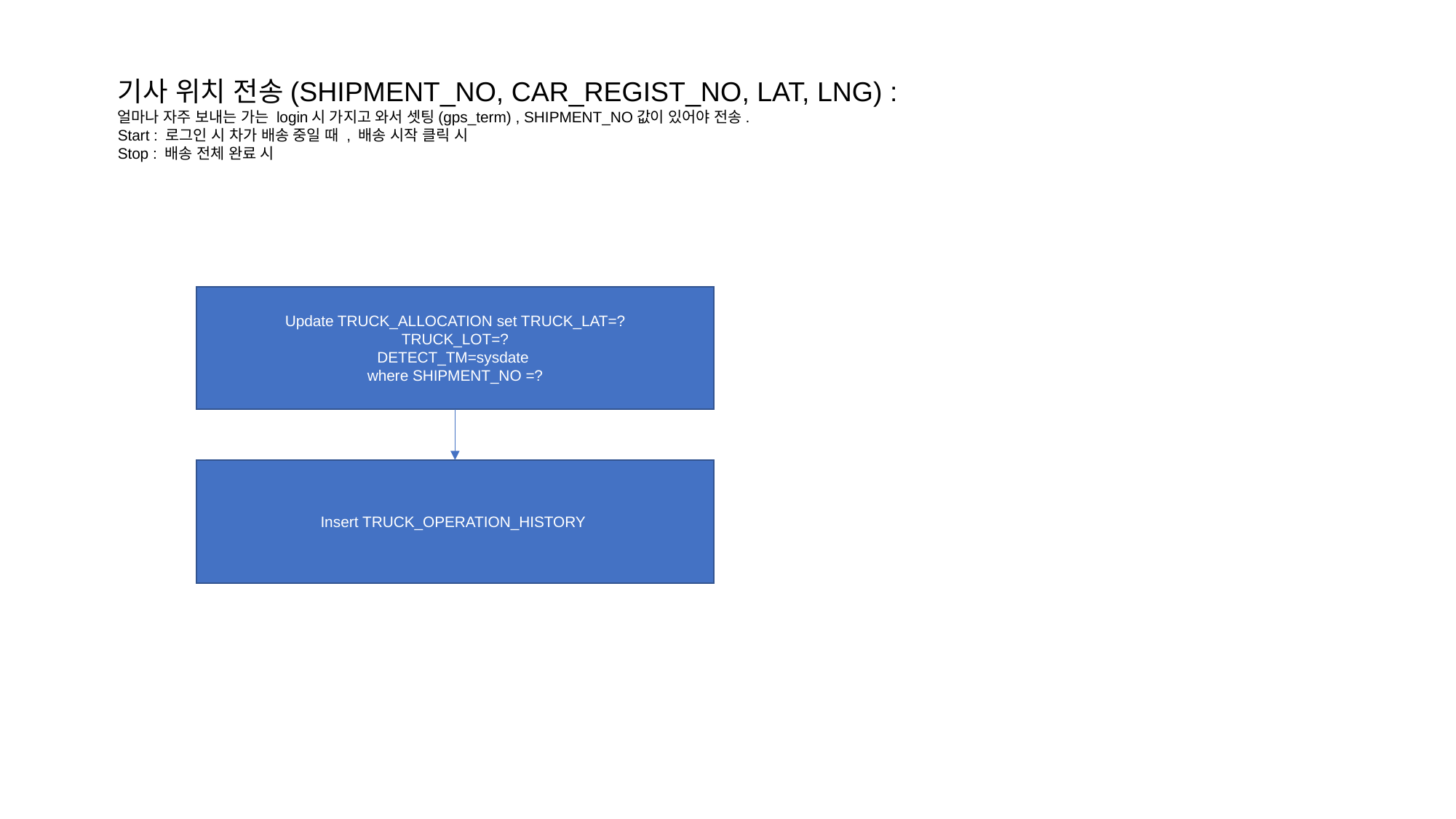

기사 위치 전송(SHIPMENT_NO, CAR_REGIST_NO, LAT, LNG) :
얼마나 자주 보내는 가는 login시 가지고 와서 셋팅(gps_term) , SHIPMENT_NO값이 있어야 전송.
Start : 로그인 시 차가 배송 중일 때 , 배송 시작 클릭 시
Stop : 배송 전체 완료 시
Update TRUCK_ALLOCATION set TRUCK_LAT=?
TRUCK_LOT=?
DETECT_TM=sysdate
where SHIPMENT_NO =?
Insert TRUCK_OPERATION_HISTORY